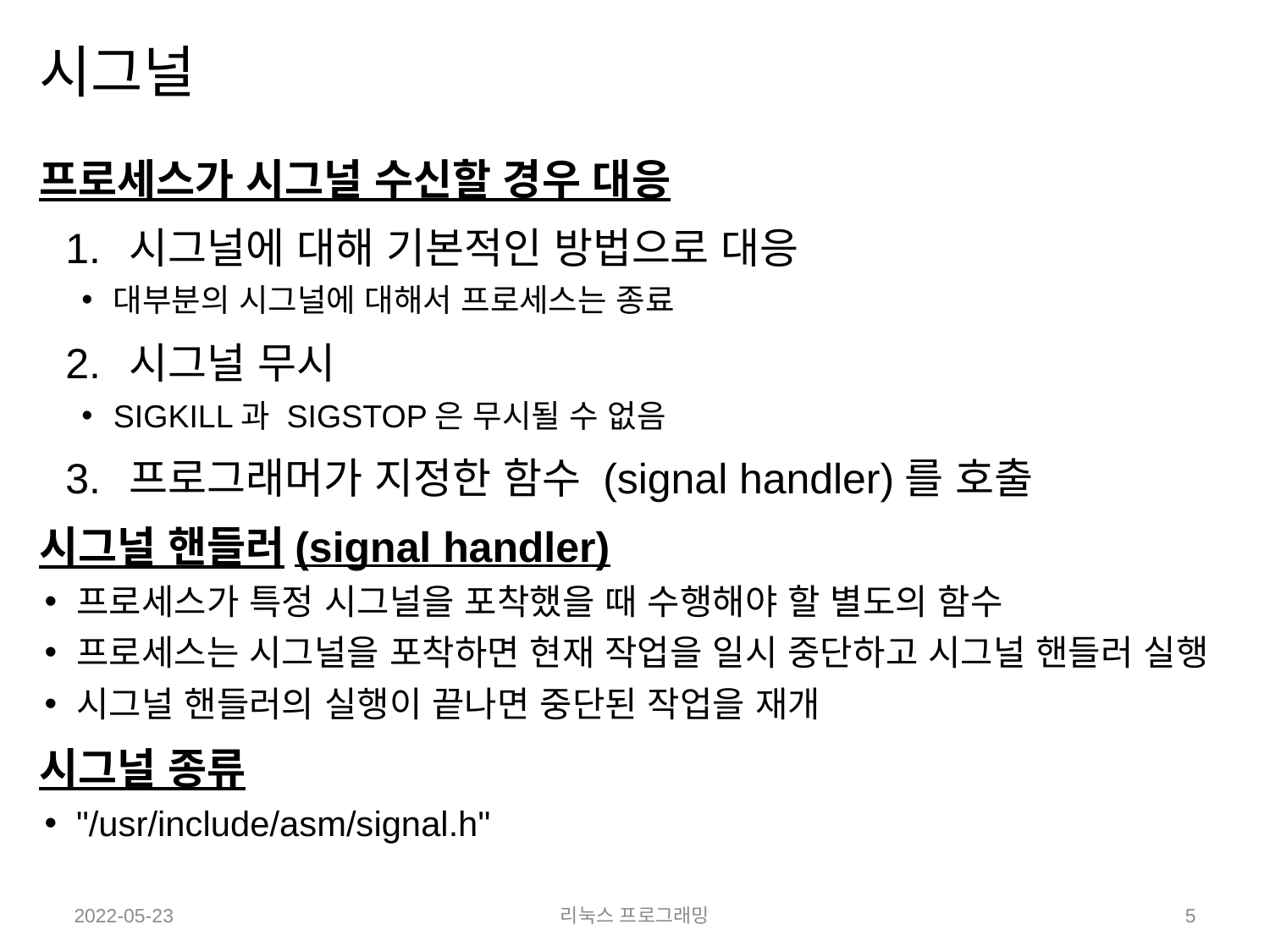

# 시그널
프로세스가 시그널 수신할 경우 대응
시그널에 대해 기본적인 방법으로 대응
대부분의 시그널에 대해서 프로세스는 종료
시그널 무시
SIGKILL과 SIGSTOP은 무시될 수 없음
프로그래머가 지정한 함수 (signal handler)를 호출
시그널 핸들러(signal handler)
프로세스가 특정 시그널을 포착했을 때 수행해야 할 별도의 함수
프로세스는 시그널을 포착하면 현재 작업을 일시 중단하고 시그널 핸들러 실행
시그널 핸들러의 실행이 끝나면 중단된 작업을 재개
시그널 종류
"/usr/include/asm/signal.h"

2022-05-23
리눅스 프로그래밍
5